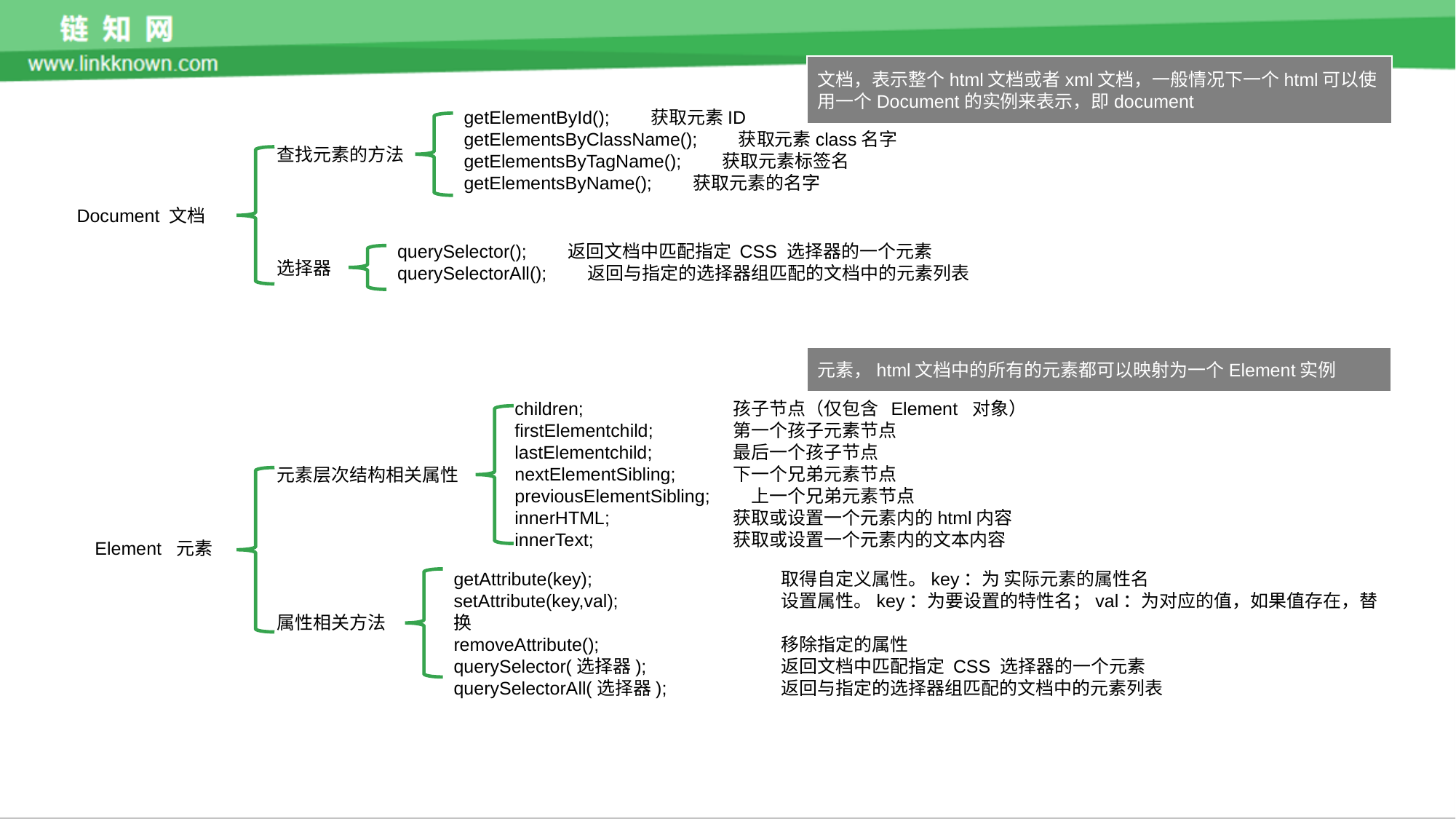

文档，表示整个html文档或者xml文档，一般情况下一个html可以使用一个Document的实例来表示，即document
getElementById();　　获取元素ID
getElementsByClassName();　　获取元素class名字getElementsByTagName();　　获取元素标签名
getElementsByName();　　获取元素的名字

查找元素的方法

Document 文档
querySelector();　　返回文档中匹配指定 CSS 选择器的一个元素
querySelectorAll();　　返回与指定的选择器组匹配的文档中的元素列表

选择器
元素，html文档中的所有的元素都可以映射为一个Element实例
children;　　	孩子节点（仅包含  Element  对象）
firstElementchild;　　	第一个孩子元素节点
lastElementchild;　　	最后一个孩子节点
nextElementSibling;　　	下一个兄弟元素节点
previousElementSibling;　　上一个兄弟元素节点
innerHTML;　　	获取或设置一个元素内的html内容
innerText;　　	获取或设置一个元素内的文本内容

元素层次结构相关属性

Element  元素
getAttribute(key);　　		取得自定义属性。key：为 实际元素的属性名
setAttribute(key,val);　　		设置属性。key：为要设置的特性名；val：为对应的值，如果值存在，替换
removeAttribute();　　		移除指定的属性
querySelector(选择器);　　	返回文档中匹配指定 CSS 选择器的一个元素
querySelectorAll(选择器);　　	返回与指定的选择器组匹配的文档中的元素列表

属性相关方法